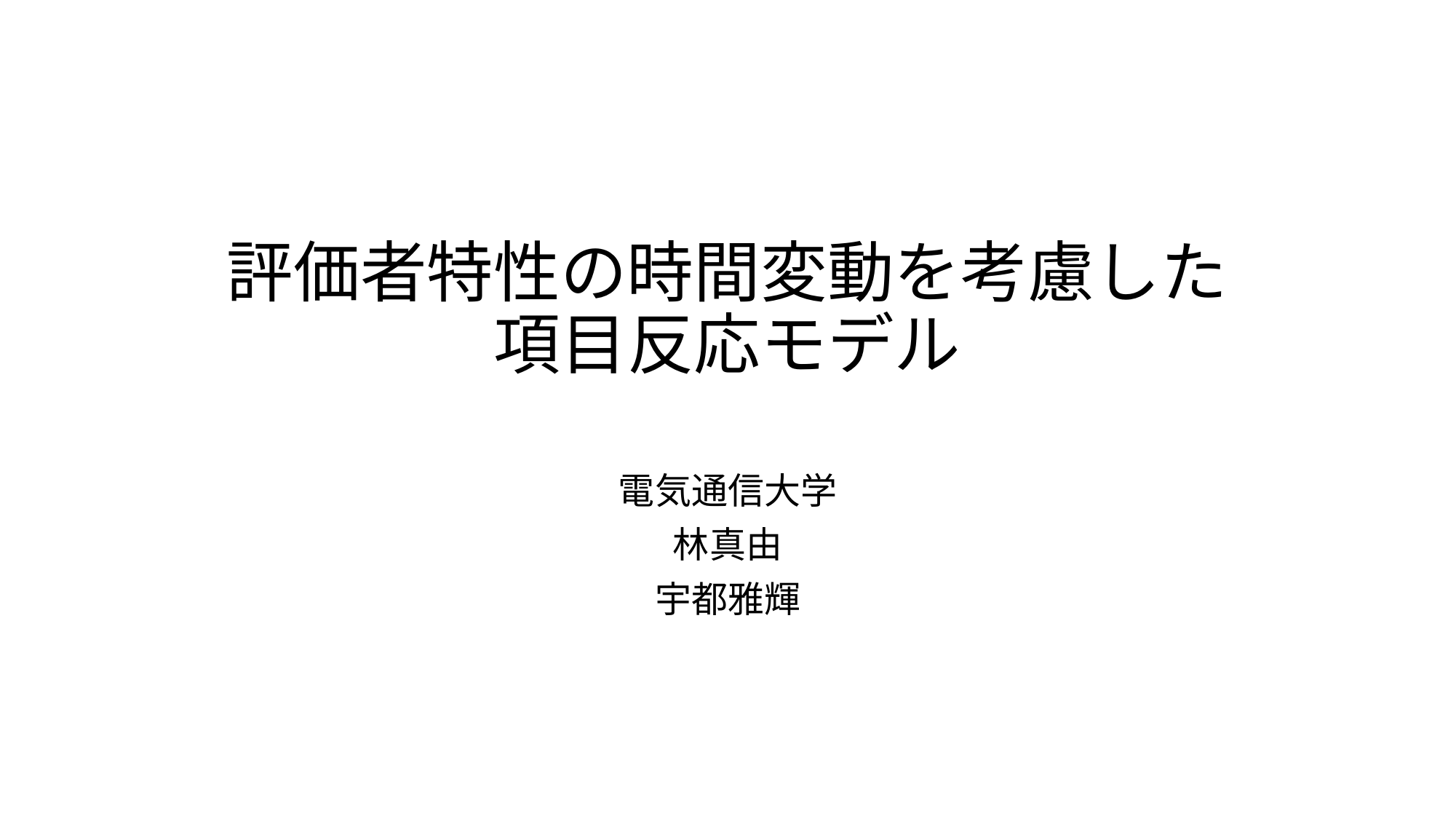

# 評価者特性の時間変動を考慮した 項目反応モデル
電気通信大学
林真由
宇都雅輝